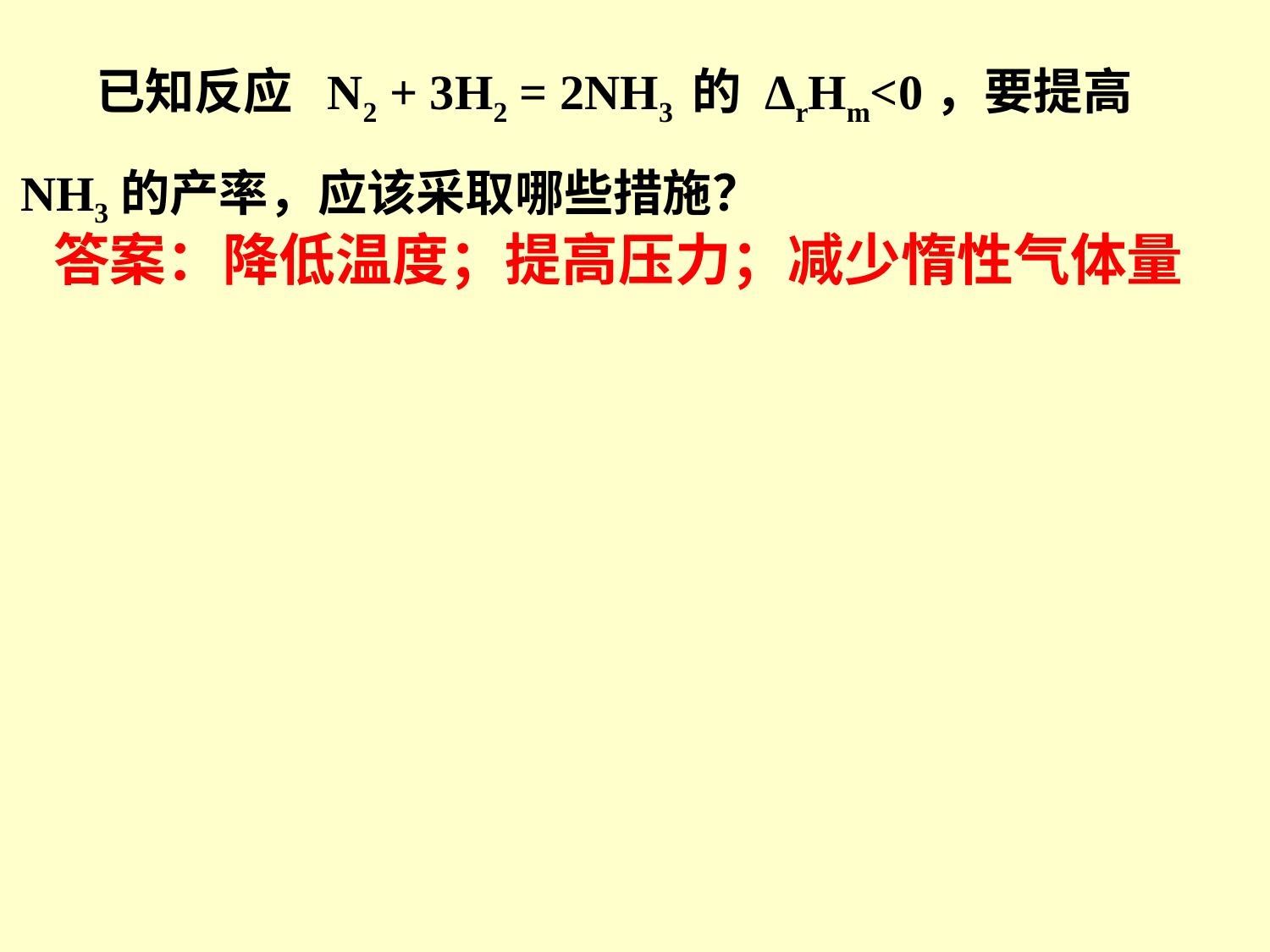

已知反应  N2 + 3H2 = 2NH3 的 ΔrHm<0，要提高NH3的产率，应该采取哪些措施？
答案：降低温度；提高压力；减少惰性气体量